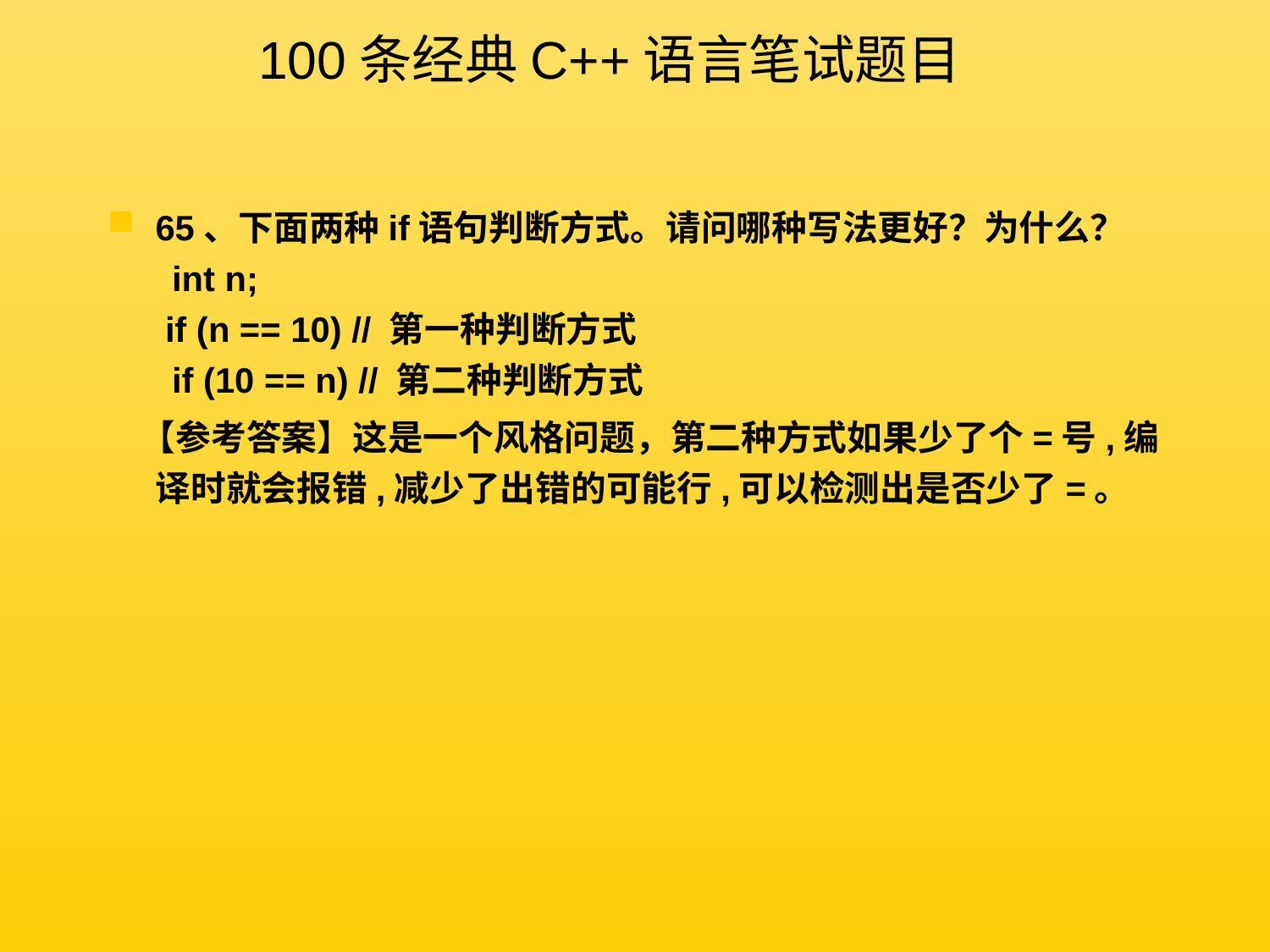

100条经典C++语言笔试题目
65、下面两种if语句判断方式。请问哪种写法更好？为什么？
 int n;
 if (n == 10) // 第一种判断方式
 if (10 == n) // 第二种判断方式
   【参考答案】这是一个风格问题，第二种方式如果少了个=号,编译时就会报错,减少了出错的可能行,可以检测出是否少了=。